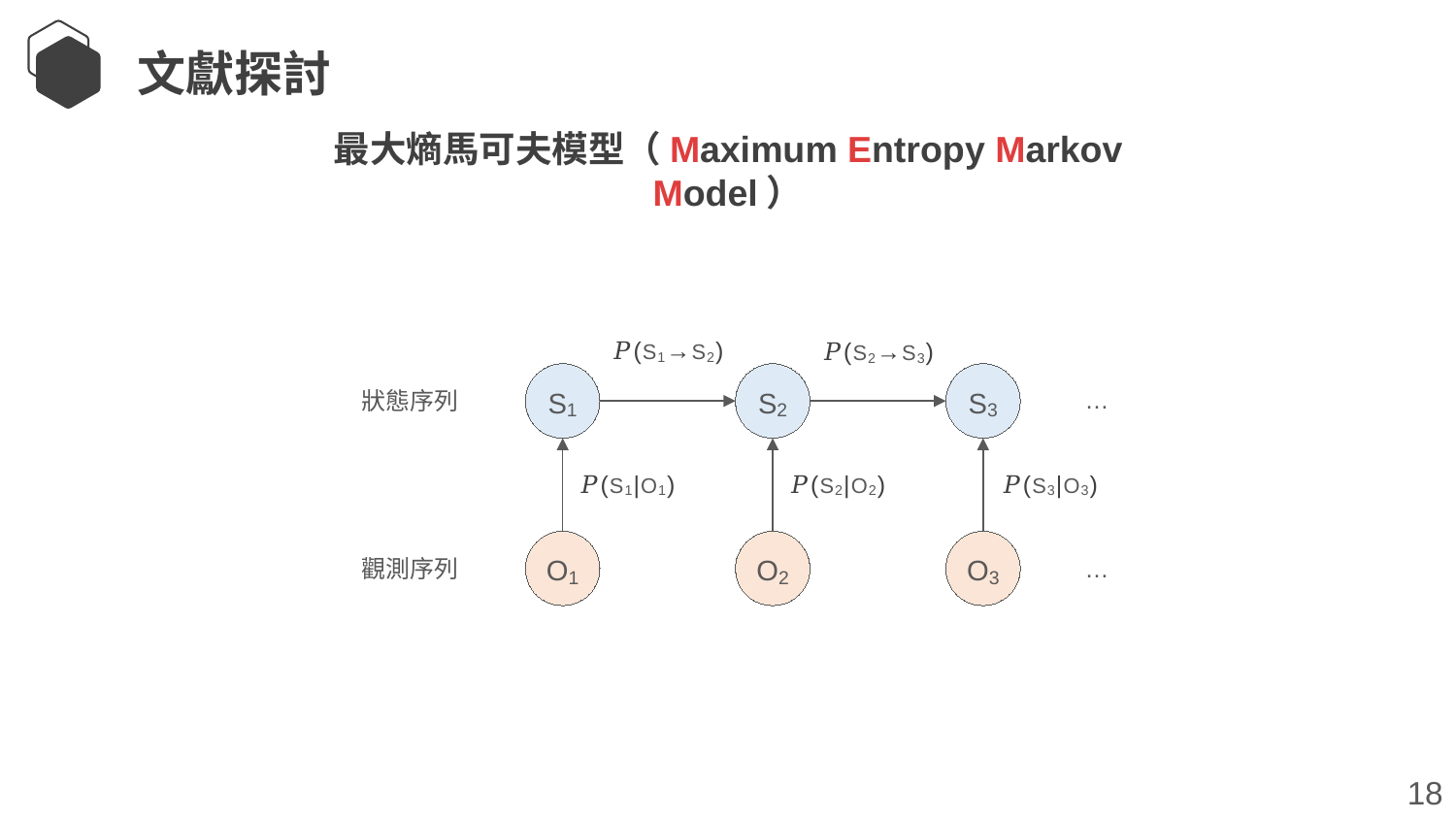

文獻探討
最大熵馬可夫模型（Maximum Entropy Markov Model）
𝑃(S1→S2)
𝑃(S2→S3)
S1
S2
S3
…
狀態序列
O1
O2
O3
…
觀測序列
𝑃(S1|O1)
𝑃(S2|O2)
𝑃(S3|O3)
18